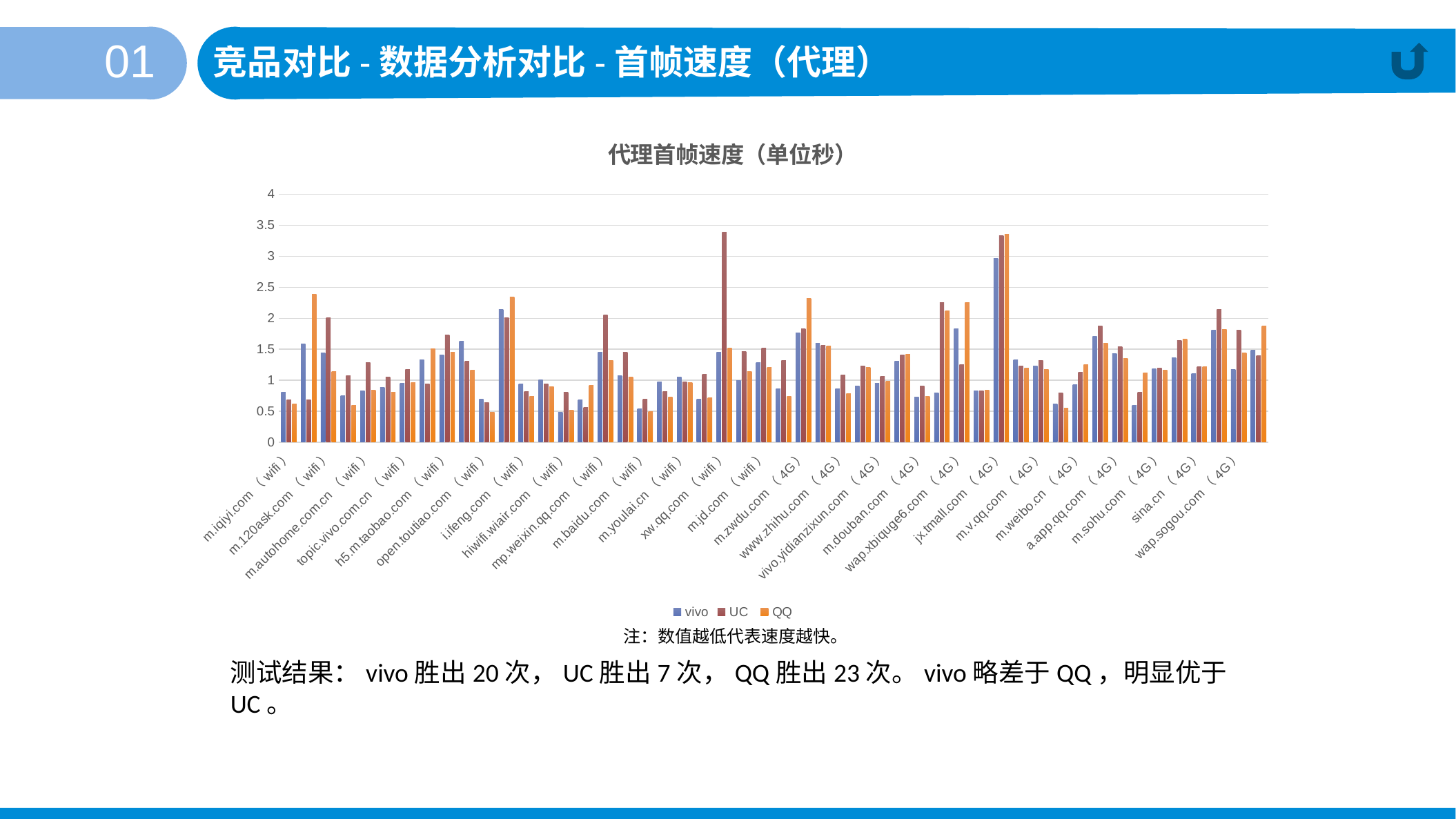

01

竞品对比-数据分析对比-首帧速度（代理）

### Chart: 代理首帧速度（单位秒）

| Category | vivo | UC  | QQ |
|---|---|---|---|
| m.iqiyi.com（wifi） | 0.804761857142857 | 0.6777775 | 0.61666675 |
| m.zwdu.com（wifi） | 1.5861125 | 0.688889 | 2.38611 |
| m.120ask.com（wifi） | 1.446668 | 2.00370333333333 | 1.14444633333333 |
| www.zhihu.com（wifi） | 0.752380857142857 | 1.0724236 | 0.596296333333333 |
| m.autohome.com.cn（wifi） | 0.824074 | 1.286664 | 0.83750025 |
| vivo.yidianzixun.com（wifi） | 0.886111125 | 1.049998 | 0.802777875 |
| topic.vivo.com.cn（wifi） | 0.946031857142857 | 1.17778 | 0.9574085 |
| m.douban.com（wifi） | 1.325 | 0.944444 | 1.5111125 |
| h5.m.taobao.com（wifi） | 1.40740666666667 | 1.73333 | 1.44920714285714 |
| wap.xbiquge6.com（wifi） | 1.6347225 | 1.31111 | 1.16389 |
| open.toutiao.com（wifi） | 0.69583325 | 0.633333 | 0.4875 |
| jx.tmall.com（wifi） | 2.137778 | 2.01111 | 2.34027875 |
| i.ifeng.com（wifi） | 0.944444857142857 | 0.822222 | 0.738888875 |
| m.v.qq.com（wifi） | 1.00555575 | 0.944444 | 0.89444425 |
| hiwifi.wiair.com（wifi） | 0.485714142857143 | 0.811111 | 0.515277625 |
| m.weibo.cn（wifi） | 0.68888875 | 0.555556 | 0.9222226 |
| mp.weixin.qq.com（wifi） | 1.45694375 | 2.05556 | 1.3138875 |
| a.app.qq.com（wifi） | 1.077776 | 1.45556 | 1.055555125 |
| m.baidu.com（wifi） | 0.539682571428571 | 0.7 | 0.498611 |
| m.sohu.com（wifi） | 0.97638825 | 0.822222 | 0.73333325 |
| m.youlai.cn（wifi） | 1.05079171428571 | 0.977778 | 0.966666 |
| sina.cn（wifi） | 0.6933334 | 1.1 | 0.718055375 |
| xw.qq.com（wifi） | 1.44861125 | 3.38889 | 1.52222125 |
| wap.sogou.com（wifi） | 0.993650714285714 | 1.46667 | 1.143055125 |
| m.jd.com（wifi） | 1.28889 | 1.52222 | 1.2027775 |
| m.iqiyi.com（4G） | 0.857142714285714 | 1.31852 | 0.744444428571429 |
| m.zwdu.com（4G） | 1.759998 | 1.8277775 | 2.32499875 |
| m.120ask.com（4G） | 1.59523857142857 | 1.56481333333333 | 1.55138875 |
| www.zhihu.com（4G） | 0.861111 | 1.0822216 | 0.7814815 |
| m.autohome.com.cn（4G） | 0.903702666666667 | 1.228888 | 1.21269857142857 |
| vivo.yidianzixun.com（4G） | 0.948147666666667 | 1.06481466666667 | 0.984126857142857 |
| topic.vivo.com.cn（4G） | 1.31111142857143 | 1.40370333333333 | 1.42222 |
| m.douban.com（4G） | 0.726984142857143 | 0.901851333333333 | 0.734722125 |
| h5.m.taobao.com（4G） | 0.8 | 2.24920571428571 | 2.114815 |
| wap.xbiquge6.com（4G） | 1.82500125 | 1.255554 | 2.24861375 |
| open.toutiao.com（4G） | 0.829166625 | 0.828571285714286 | 0.843055625 |
| jx.tmall.com（4G） | 2.9638875 | 3.328888 | 3.36031714285714 |
| i.ifeng.com（4G） | 1.3305575 | 1.2277785 | 1.19523985714286 |
| m.v.qq.com（4G） | 1.2333325 | 1.31587285714286 | 1.1749975 |
| hiwifi.wiair.com（4G） | 0.61388875 | 0.798412714285714 | 0.548611 |
| m.weibo.cn（4G） | 0.925925 | 1.12592483333333 | 1.25079571428571 |
| mp.weixin.qq.com（4G） | 1.70416625 | 1.87592666666667 | 1.59722375 |
| a.app.qq.com（4G） | 1.433332 | 1.54127142857143 | 1.35277875 |
| m.baidu.com（4G） | 0.592063285714286 | 0.807407166666667 | 1.11851833333333 |
| m.sohu.com（4G） | 1.1902775 | 1.19259333333333 | 1.16389 |
| m.youlai.cn（4G） | 1.366665 | 1.6388875 | 1.66507857142857 |
| sina.cn（4G） | 1.1055575 | 1.22222 | 1.218055 |
| xw.qq.com（4G） | 1.806945 | 2.1444425 | 1.82222 |
| wap.sogou.com（4G） | 1.16805725 | 1.80476142857143 | 1.43703666666667 |
| m.jd.com（4G） | 1.4861125 | 1.39259333333333 | 1.87222166666667 |
注：数值越低代表速度越快。
测试结果：vivo胜出20次，UC胜出7次，QQ胜出23次。vivo略差于QQ，明显优于UC。